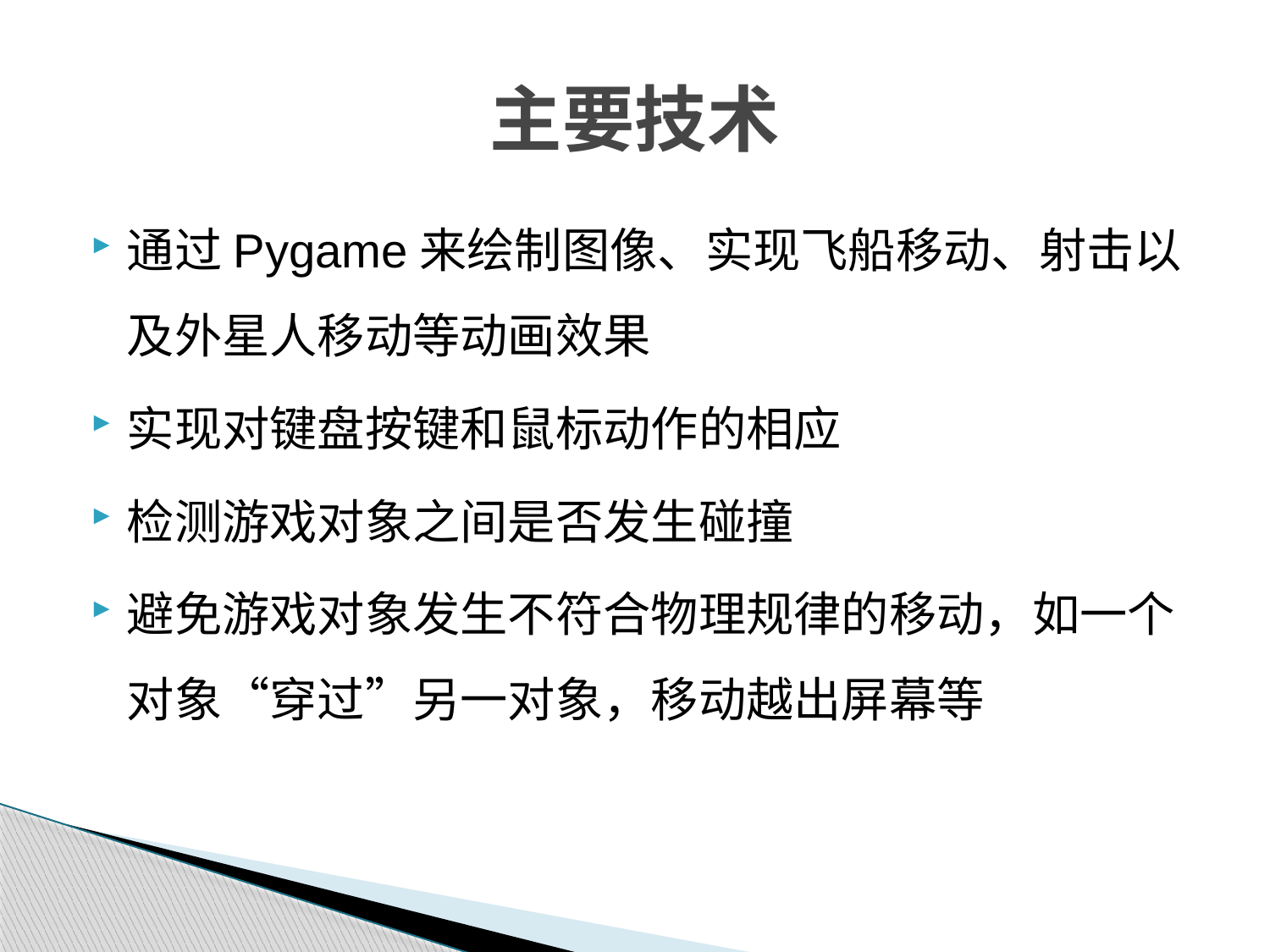

# 主要技术
通过Pygame来绘制图像、实现飞船移动、射击以及外星人移动等动画效果
实现对键盘按键和鼠标动作的相应
检测游戏对象之间是否发生碰撞
避免游戏对象发生不符合物理规律的移动，如一个对象“穿过”另一对象，移动越出屏幕等